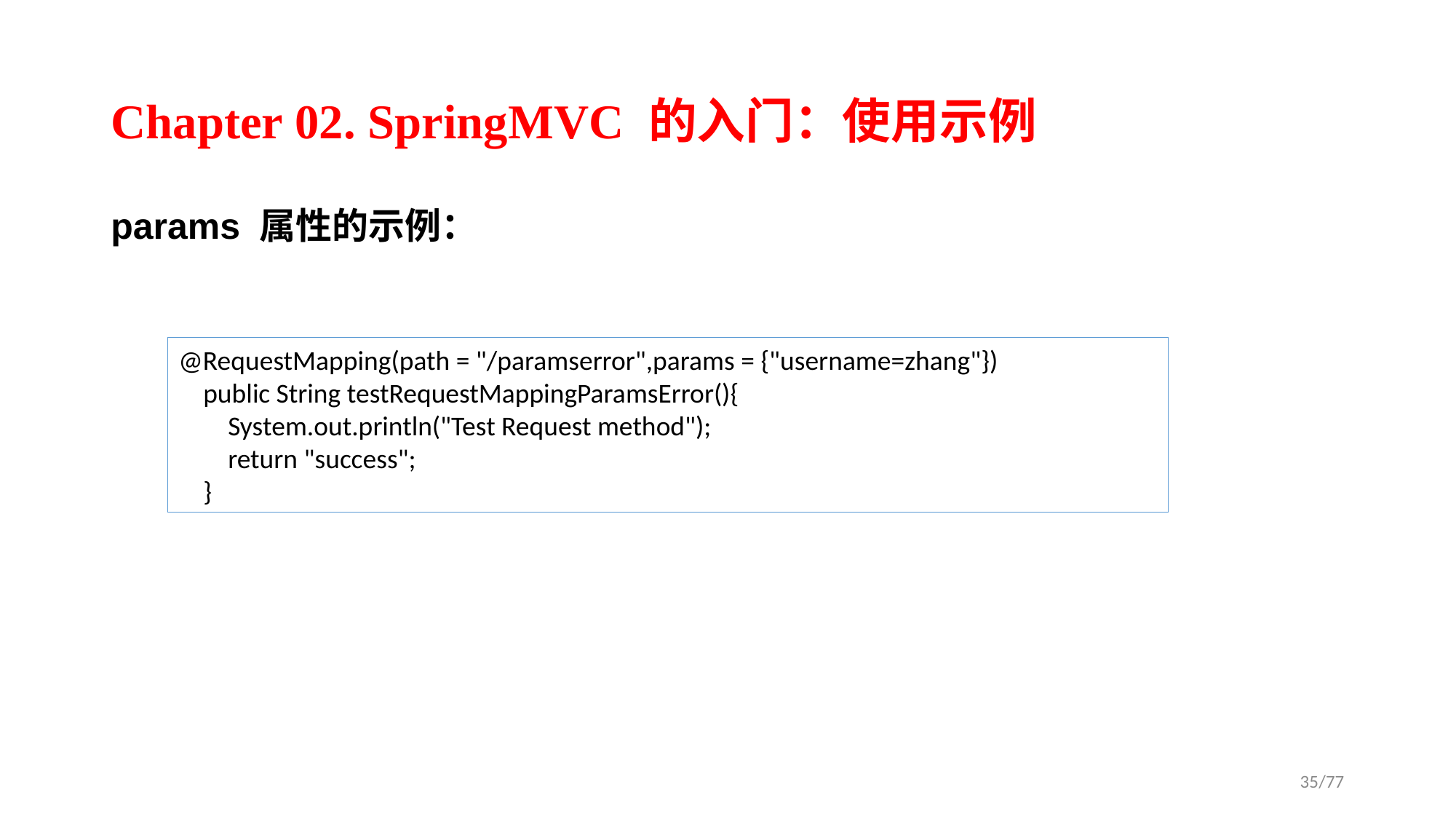

# Chapter 02. SpringMVC 的入门：使用示例
params 属性的示例：

@RequestMapping(path = "/paramserror",params = {"username=zhang"})
    public String testRequestMappingParamsError(){
        System.out.println("Test Request method");
        return "success";
    }
35